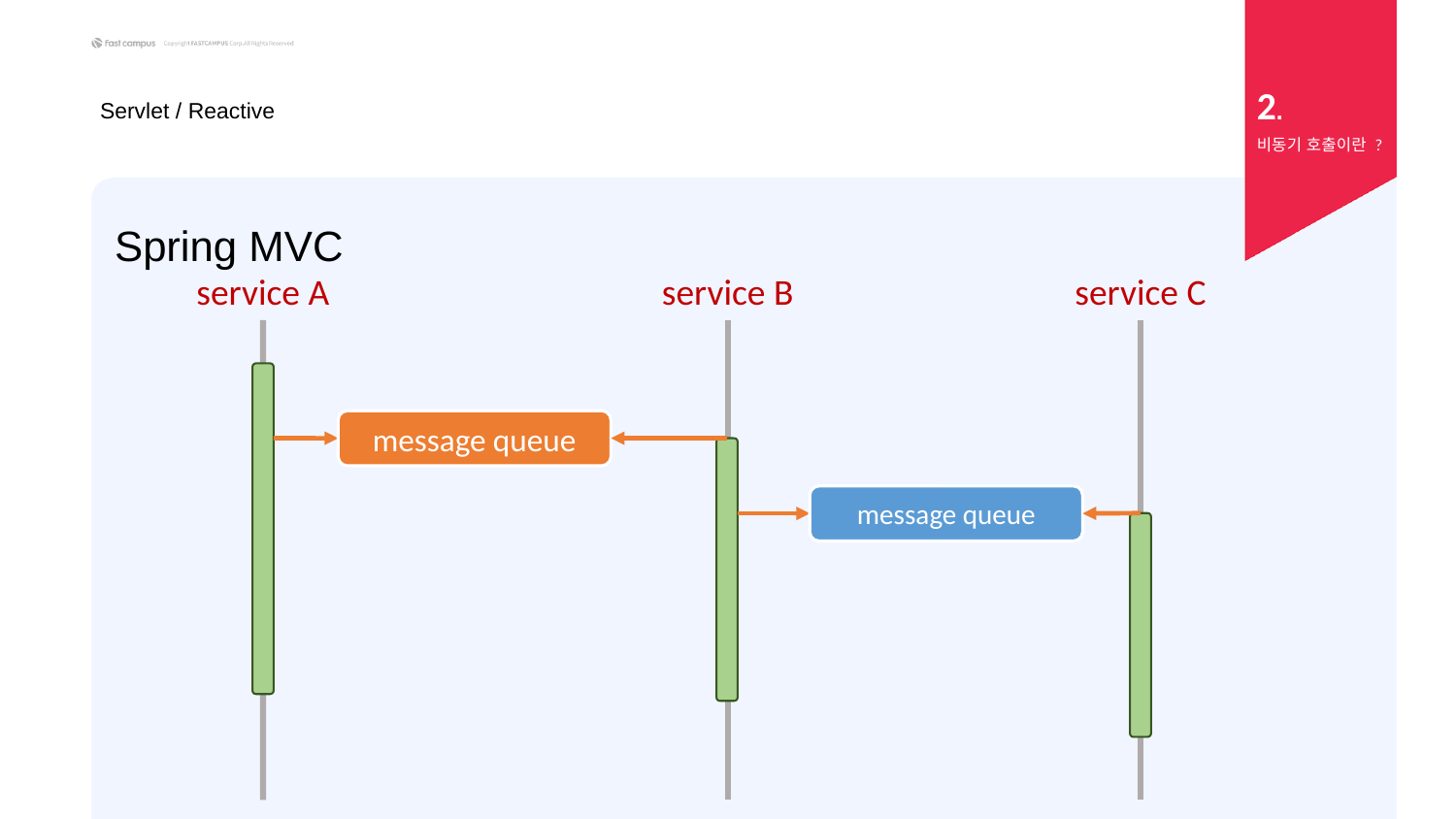

2.
# Servlet / Reactive
비동기 호출이란 ?
Spring MVC
service A
service B
service C

message queue

message queue